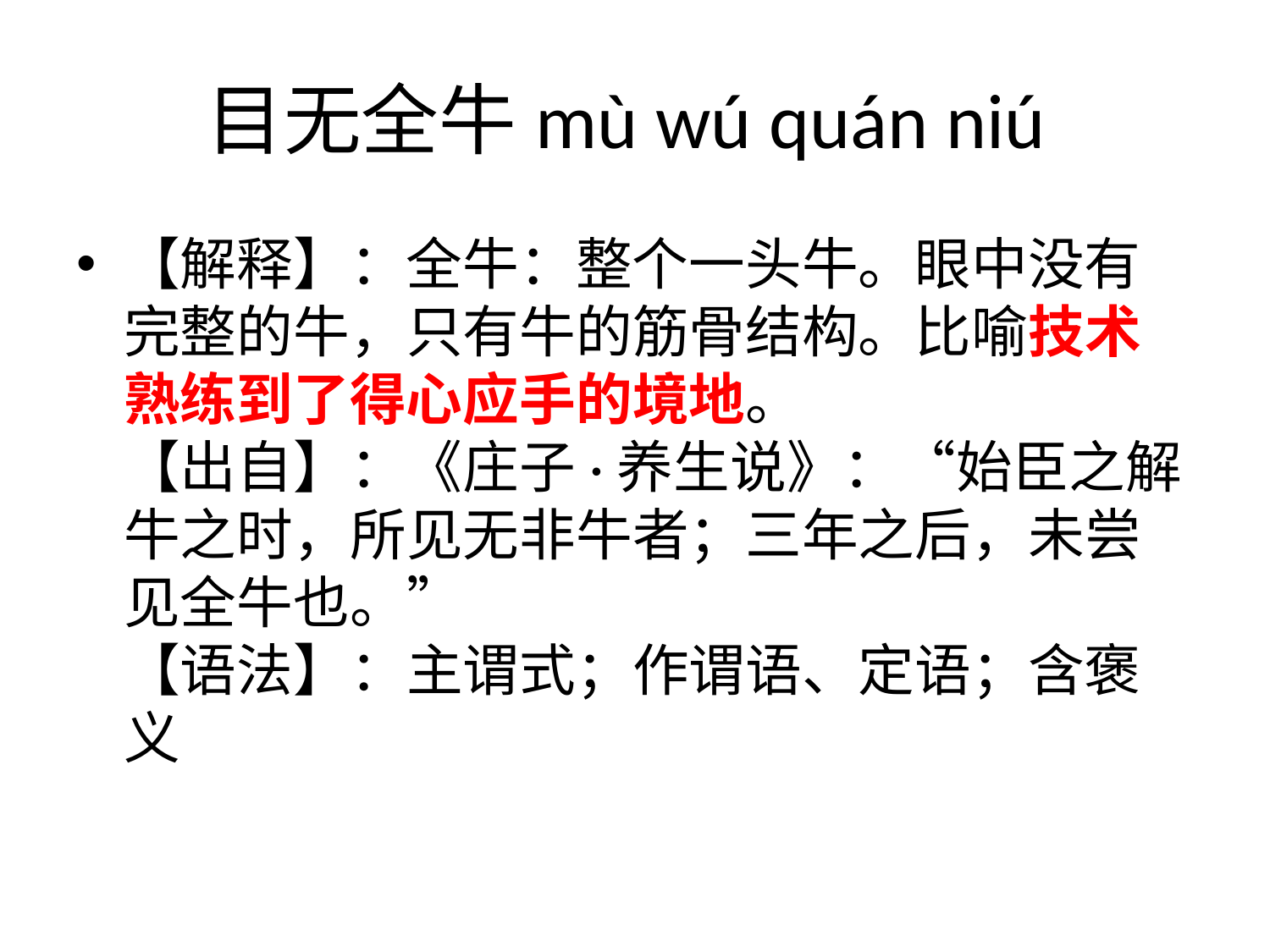

# 目无全牛mù wú quán niú
【解释】：全牛：整个一头牛。眼中没有完整的牛，只有牛的筋骨结构。比喻技术熟练到了得心应手的境地。
【出自】：《庄子·养生说》：“始臣之解牛之时，所见无非牛者；三年之后，未尝见全牛也。”
【语法】：主谓式；作谓语、定语；含褒义